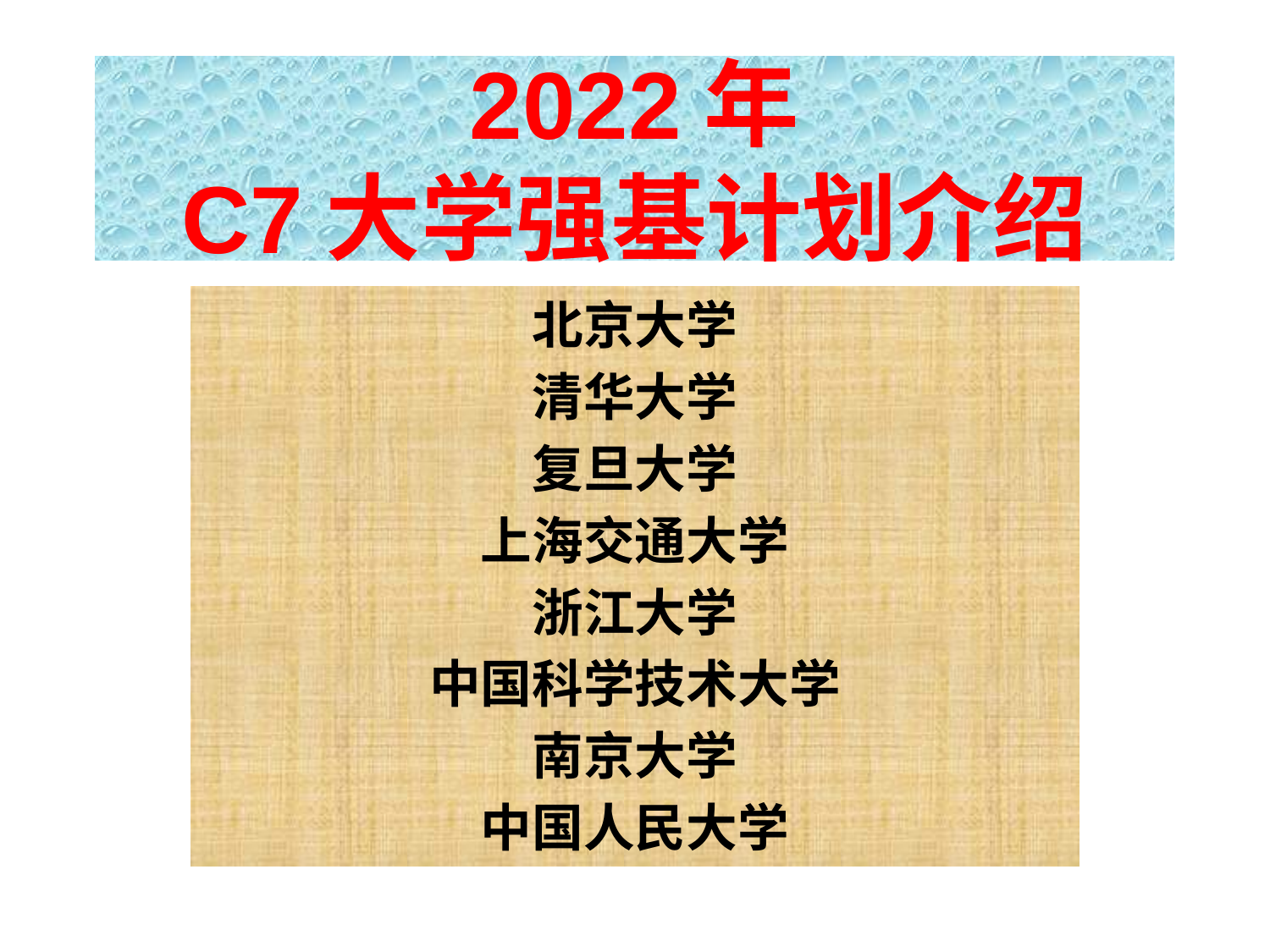

# 2022年 C7大学强基计划介绍
北京大学
清华大学
复旦大学
上海交通大学
浙江大学
中国科学技术大学
南京大学
中国人民大学